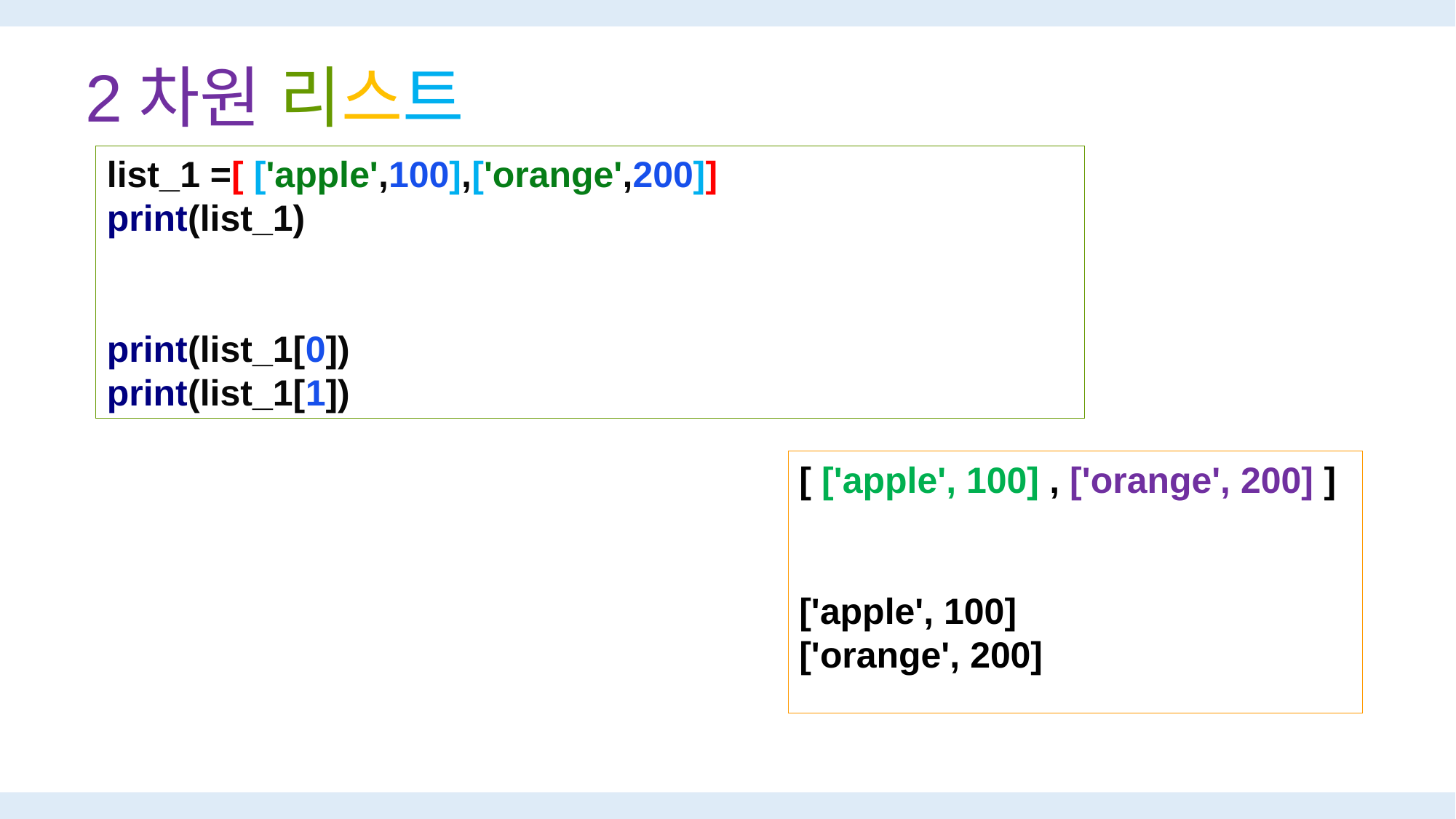

# 2차원 리스트
list_1 =[ ['apple',100],['orange',200]]
print(list_1)
print(list_1[0])
print(list_1[1])
[ ['apple', 100] , ['orange', 200] ]

['apple', 100]
['orange', 200]